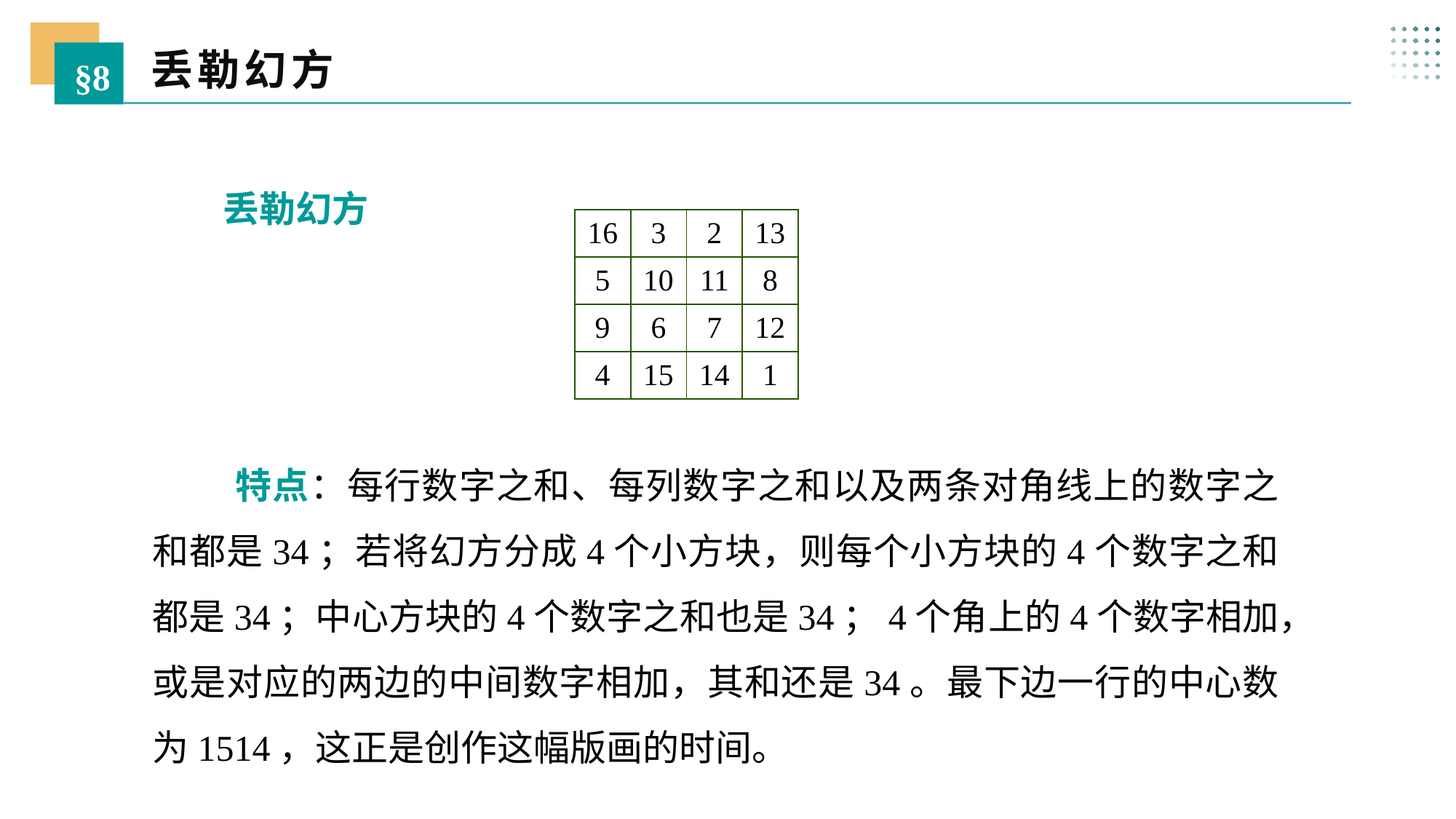

丢勒幻方
§8
丢勒幻方
| 16 | 3 | 2 | 13 |
| --- | --- | --- | --- |
| 5 | 10 | 11 | 8 |
| 9 | 6 | 7 | 12 |
| 4 | 15 | 14 | 1 |
        特点：每行数字之和、每列数字之和以及两条对角线上的数字之和都是34；若将幻方分成4个小方块，则每个小方块的4个数字之和都是34；中心方块的4个数字之和也是34；4个角上的4个数字相加，或是对应的两边的中间数字相加，其和还是34。最下边一行的中心数为1514，这正是创作这幅版画的时间。